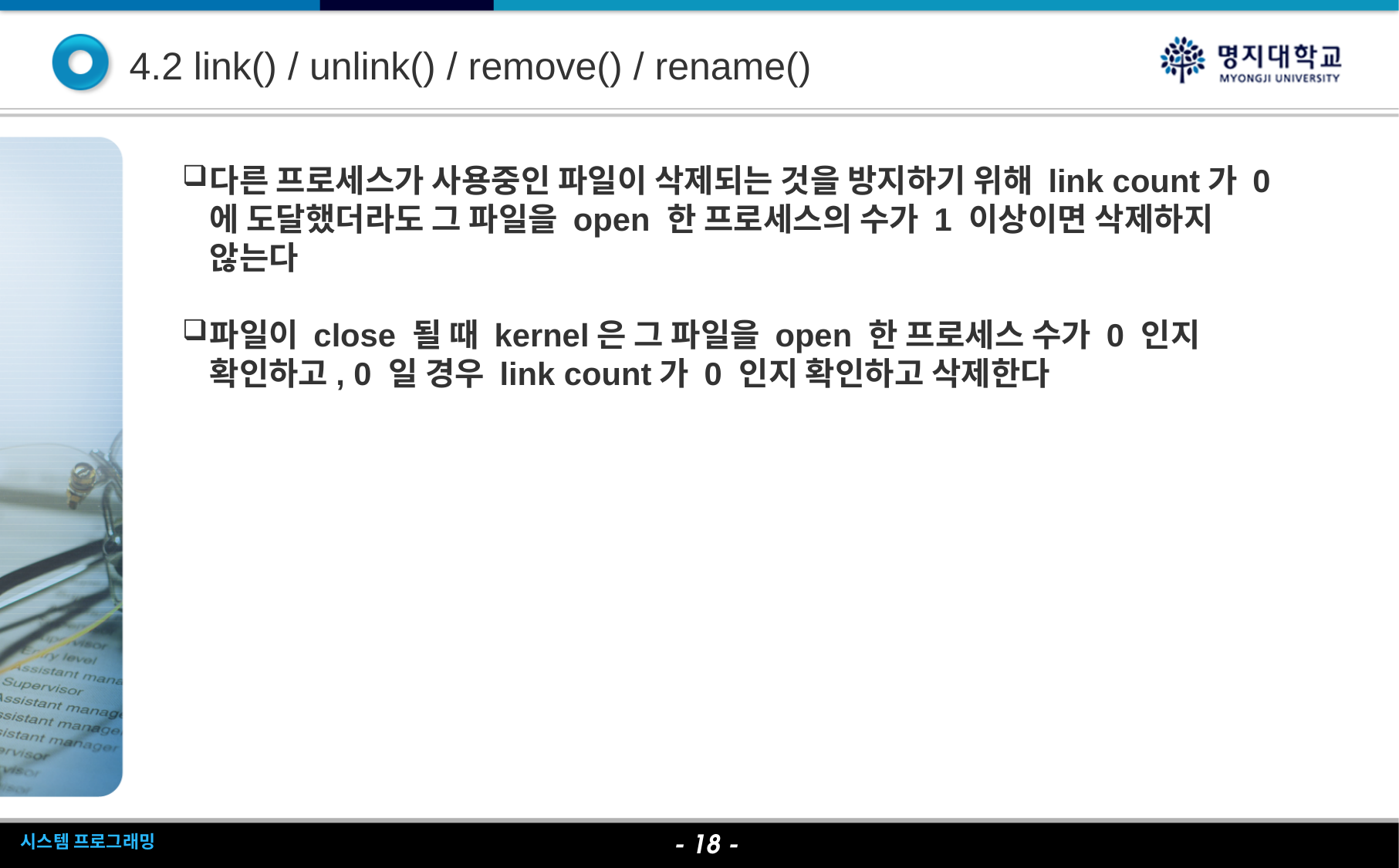

4.2 link() / unlink() / remove() / rename()
다른 프로세스가 사용중인 파일이 삭제되는 것을 방지하기 위해 link count가 0에 도달했더라도 그 파일을 open 한 프로세스의 수가 1 이상이면 삭제하지 않는다

파일이 close 될 때 kernel은 그 파일을 open 한 프로세스 수가 0 인지 확인하고, 0 일 경우 link count가 0 인지 확인하고 삭제한다
- 18 -